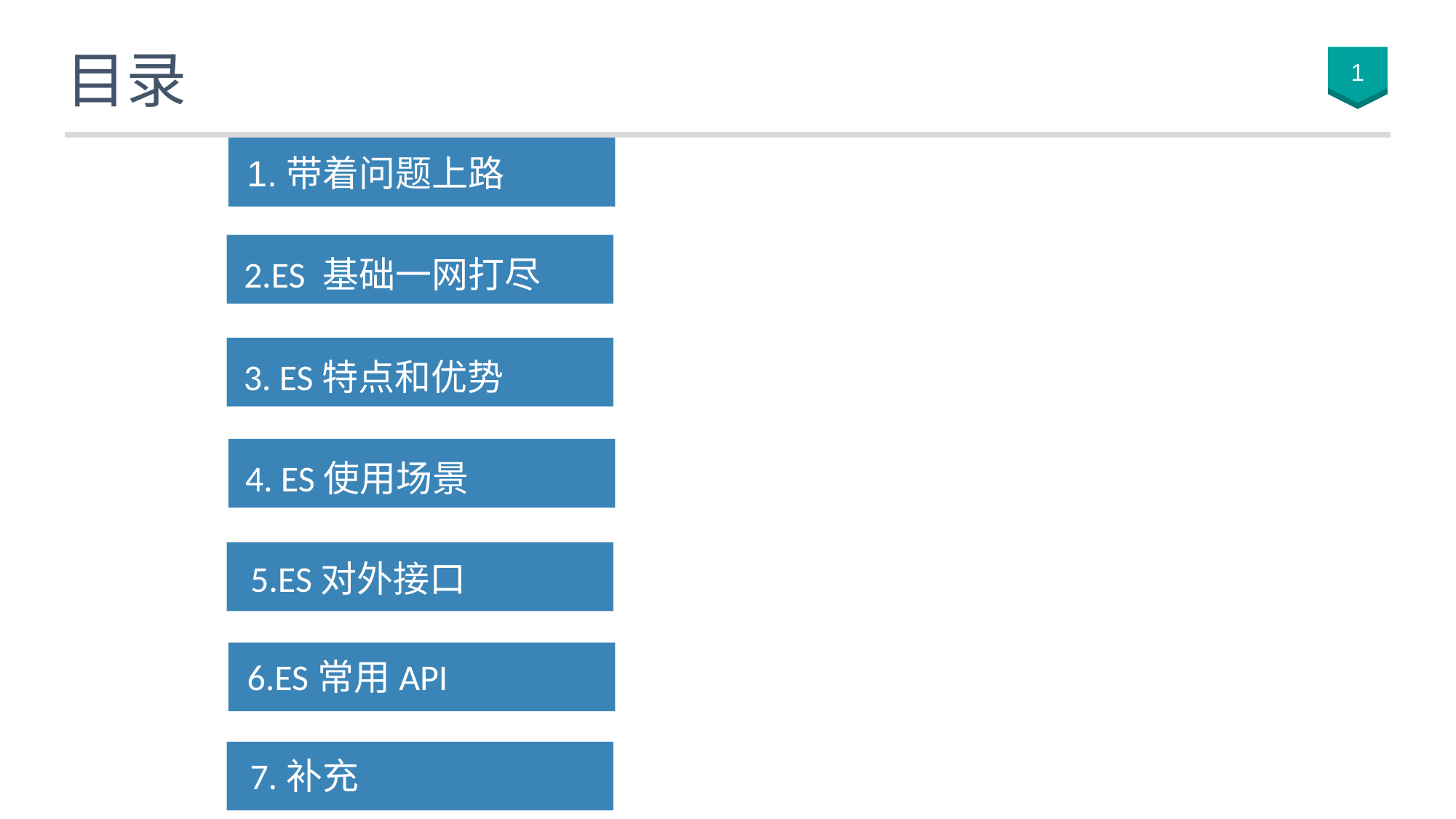

# 目录
1

1.带着问题上路

2.ES 基础一网打尽

3. ES特点和优势

4. ES使用场景

5.ES对外接口

6.ES常用API

7.补充